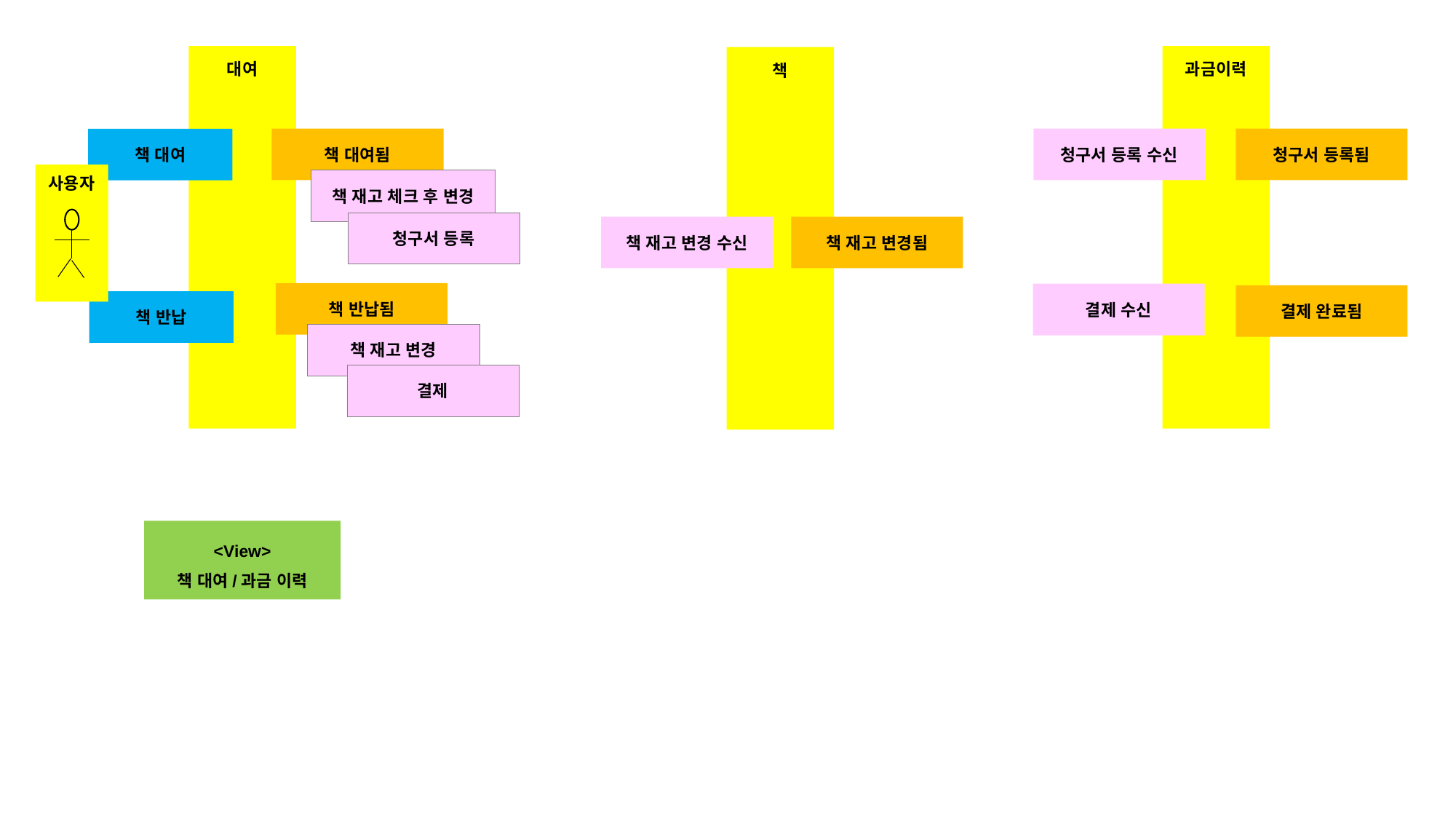

대여

과금이력

책

책 대여됨
청구서 등록 수신
청구서 등록됨
책 대여
사용자

책 재고 체크 후 변경
청구서 등록
책 재고 변경 수신
책 재고 변경됨
책 반납됨
결제 수신
결제 완료됨
책 반납
책 재고 변경
결제
<View>
책 대여/과금 이력